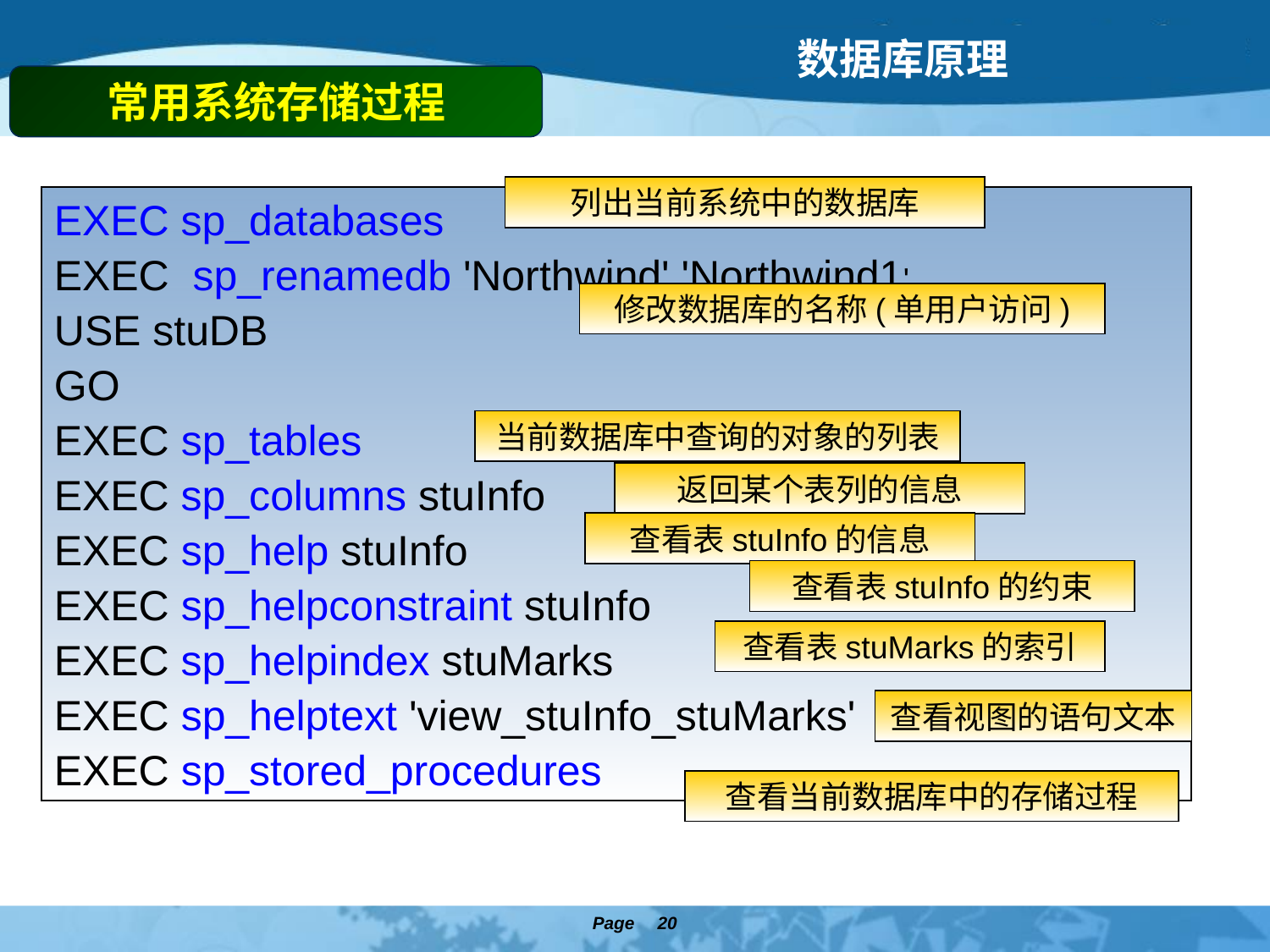

常用系统存储过程

列出当前系统中的数据库
EXEC sp_databases
EXEC  sp_renamedb 'Northwind','Northwind1'
USE stuDB
GO
EXEC sp_tables
EXEC sp_columns stuInfo
EXEC sp_help stuInfo
EXEC sp_helpconstraint stuInfo
EXEC sp_helpindex stuMarks
EXEC sp_helptext 'view_stuInfo_stuMarks'
EXEC sp_stored_procedures
修改数据库的名称(单用户访问)
当前数据库中查询的对象的列表
返回某个表列的信息
查看表stuInfo的信息
查看表stuInfo的约束
查看表stuMarks的索引
查看视图的语句文本
查看当前数据库中的存储过程